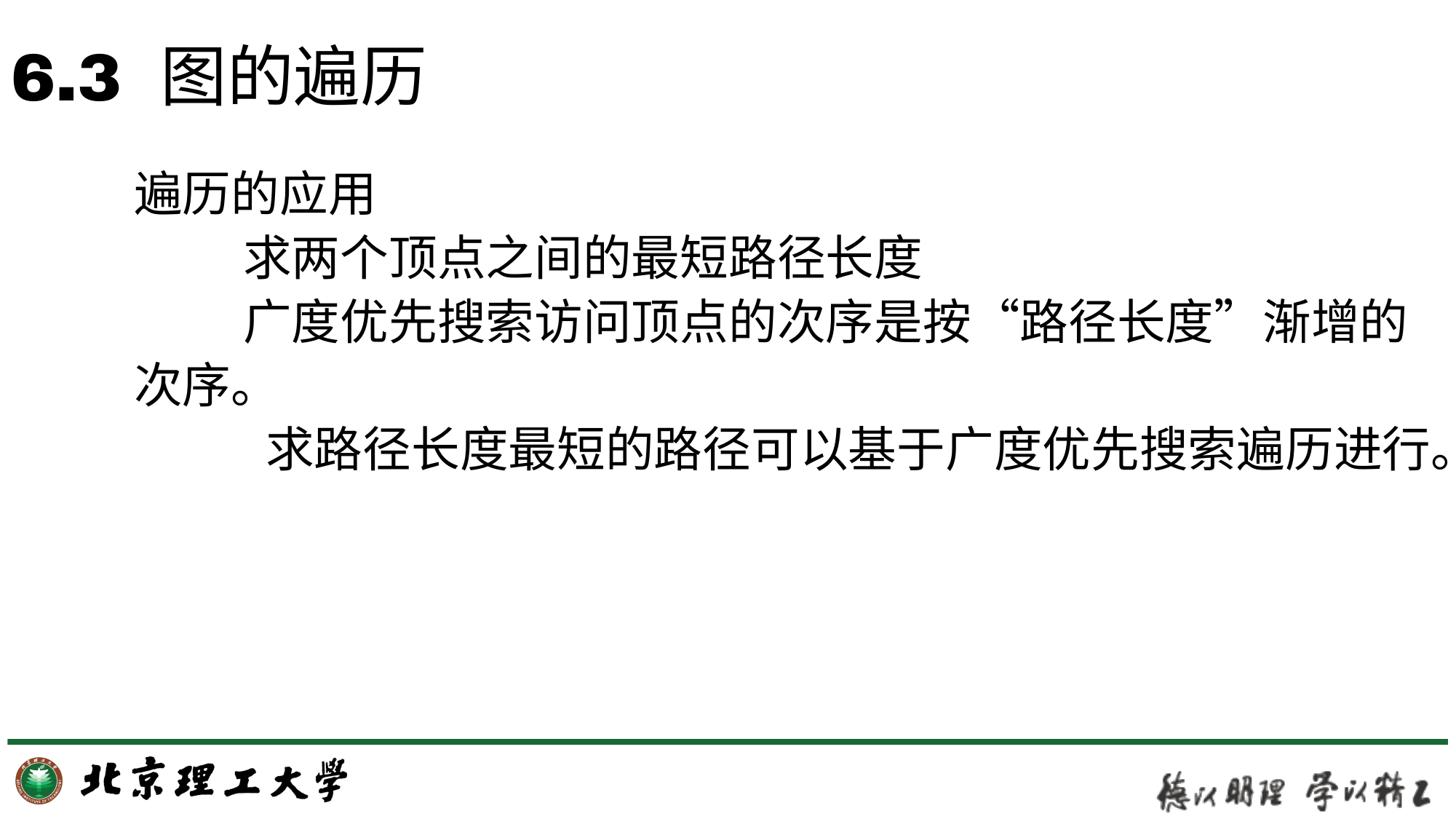

6.3 图的遍历
遍历的应用
	求两个顶点之间的最短路径长度
	广度优先搜索访问顶点的次序是按“路径长度”渐增的次序。
	 求路径长度最短的路径可以基于广度优先搜索遍历进行。